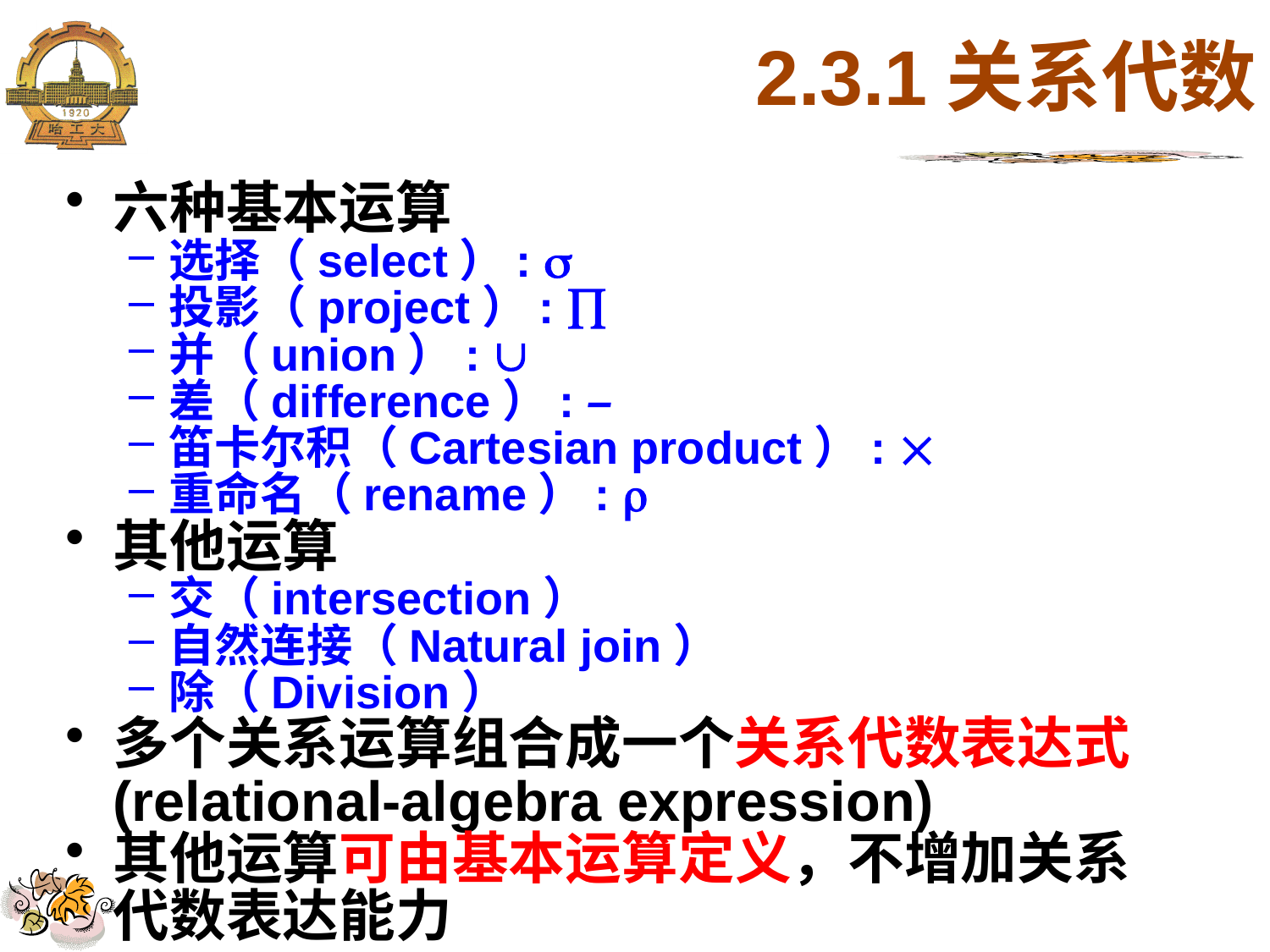

# 2.3.1关系代数
六种基本运算
选择（select）: σ
投影（project）: ∏
并（union）: ∪
差（difference）: –
笛卡尔积（Cartesian product）: ×
重命名（rename）: ρ
其他运算
交（intersection）
自然连接（Natural join）
除（Division）
多个关系运算组合成一个关系代数表达式(relational-algebra expression)
其他运算可由基本运算定义，不增加关系代数表达能力